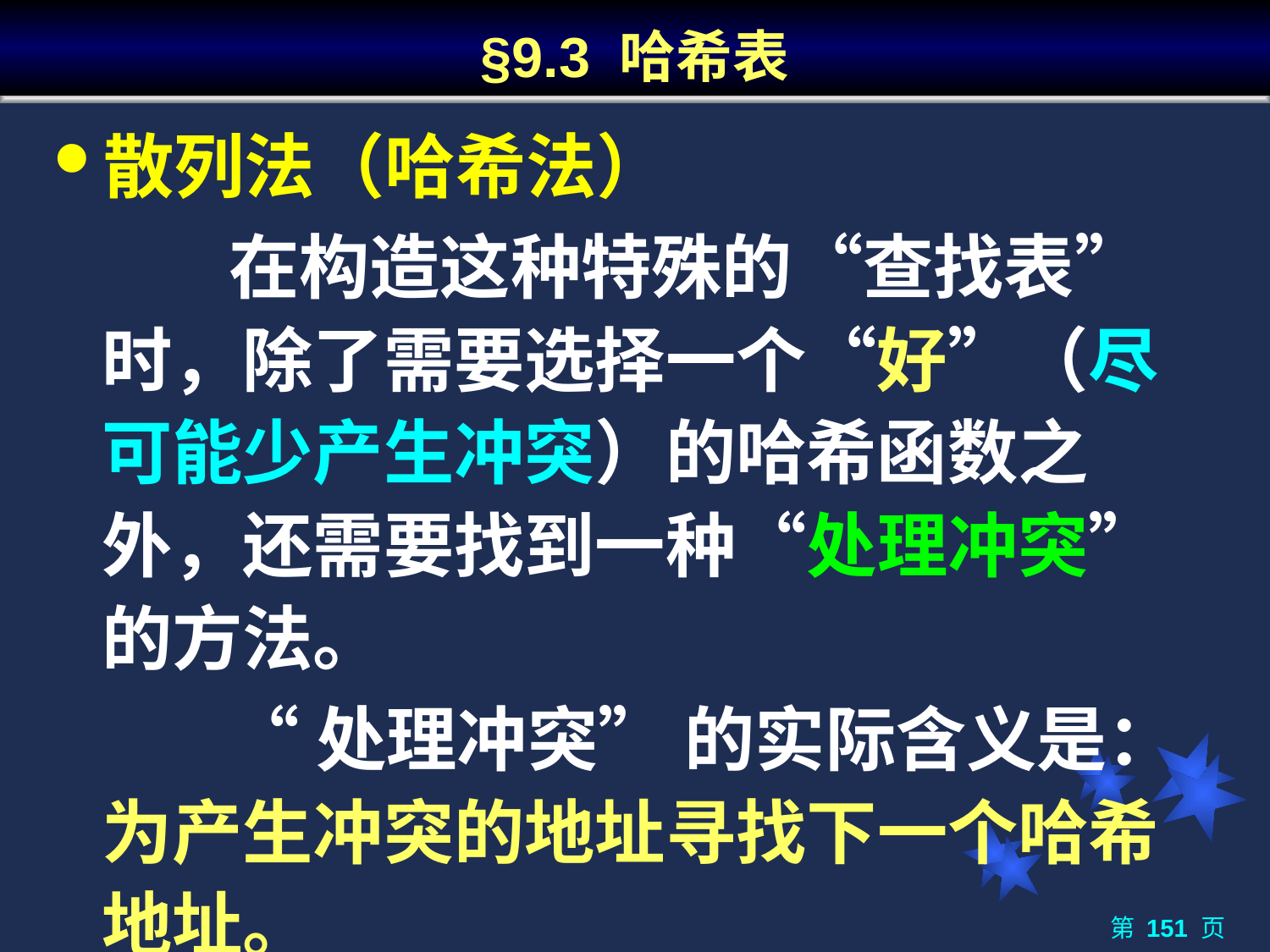

# §9.3 哈希表
散列法（哈希法）
		在构造这种特殊的“查找表” 时，除了需要选择一个“好”（尽可能少产生冲突）的哈希函数之外，还需要找到一种“处理冲突” 的方法。
		“处理冲突” 的实际含义是：为产生冲突的地址寻找下一个哈希地址。

第 151 页